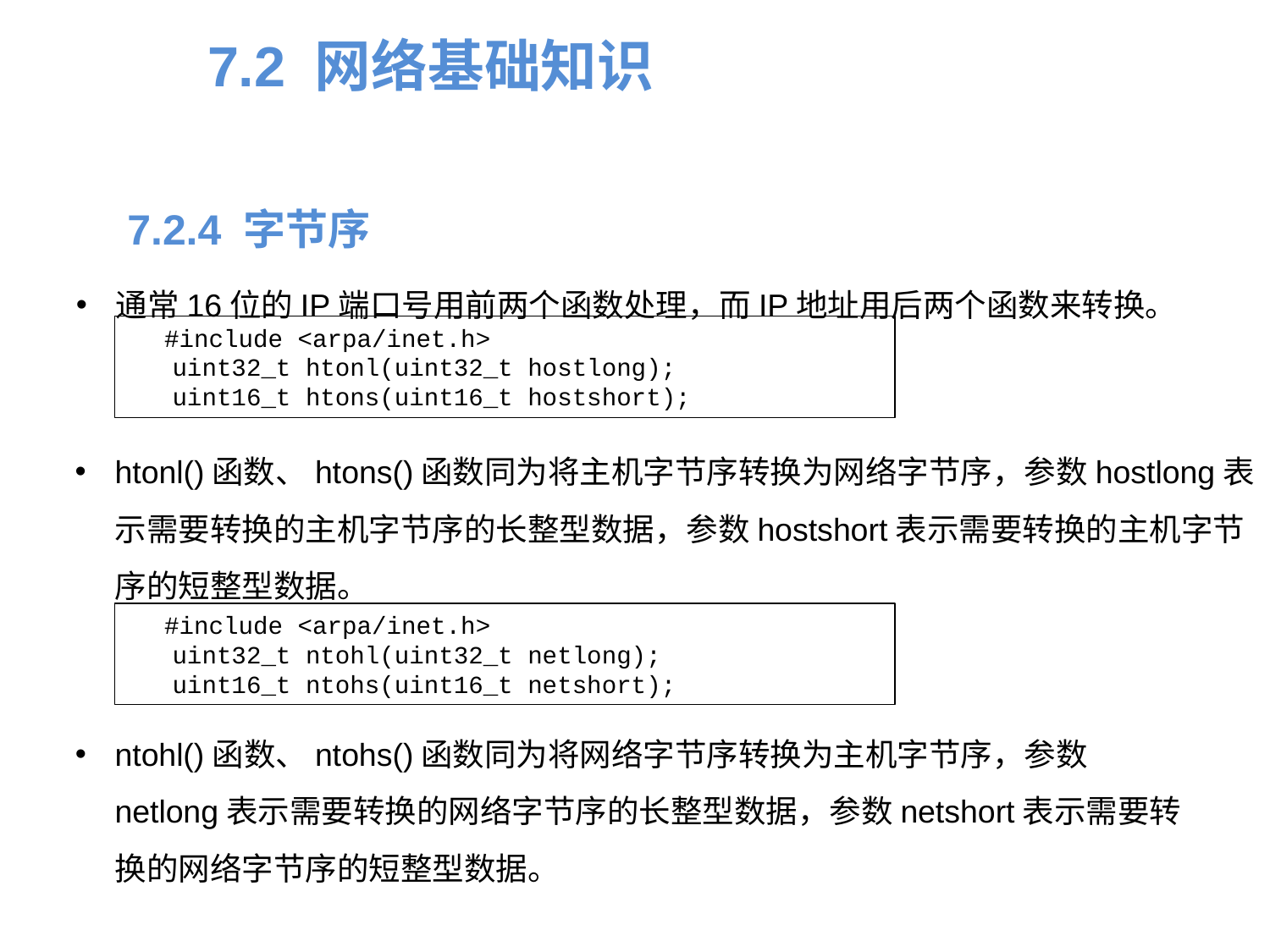

7.2 网络基础知识
7.2.4 字节序
通常16位的IP端口号用前两个函数处理，而IP地址用后两个函数来转换。
#include <arpa/inet.h>
uint32_t htonl(uint32_t hostlong);
uint16_t htons(uint16_t hostshort);
htonl()函数、htons()函数同为将主机字节序转换为网络字节序，参数hostlong表示需要转换的主机字节序的长整型数据，参数hostshort表示需要转换的主机字节序的短整型数据。
#include <arpa/inet.h>
uint32_t ntohl(uint32_t netlong);
uint16_t ntohs(uint16_t netshort);
ntohl()函数、ntohs()函数同为将网络字节序转换为主机字节序，参数netlong表示需要转换的网络字节序的长整型数据，参数netshort表示需要转换的网络字节序的短整型数据。